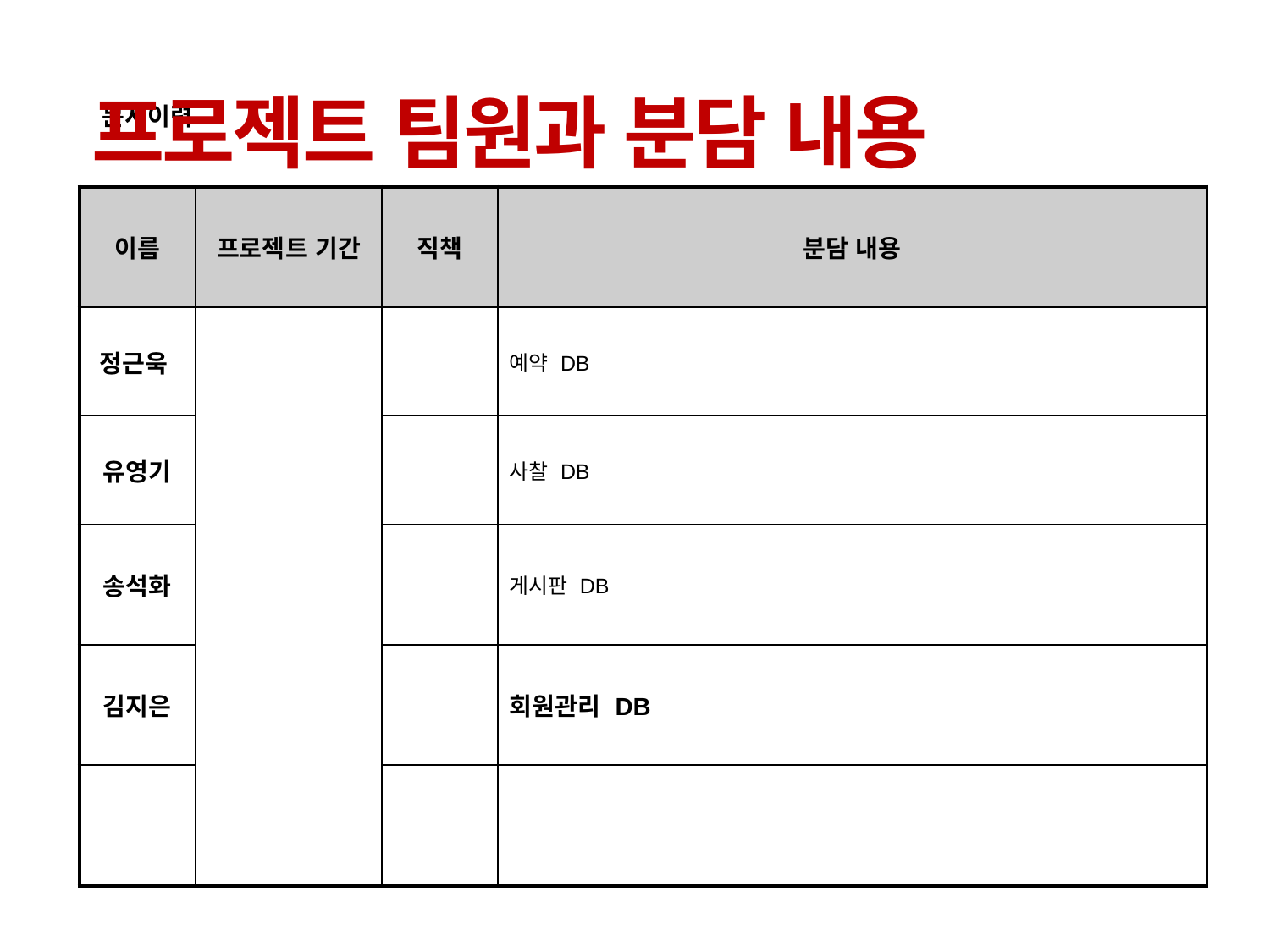

프로젝트 팀원과 분담 내용
문서이력
| 이름 | 프로젝트 기간 | 직책 | 분담 내용 |
| --- | --- | --- | --- |
| 정근욱 |  |  | 예약 DB |
| 유영기 |  |  | 사찰 DB |
| 송석화 |  |  | 게시판 DB |
| 김지은 |  |  | 회원관리 DB |
|  |  |  |  |